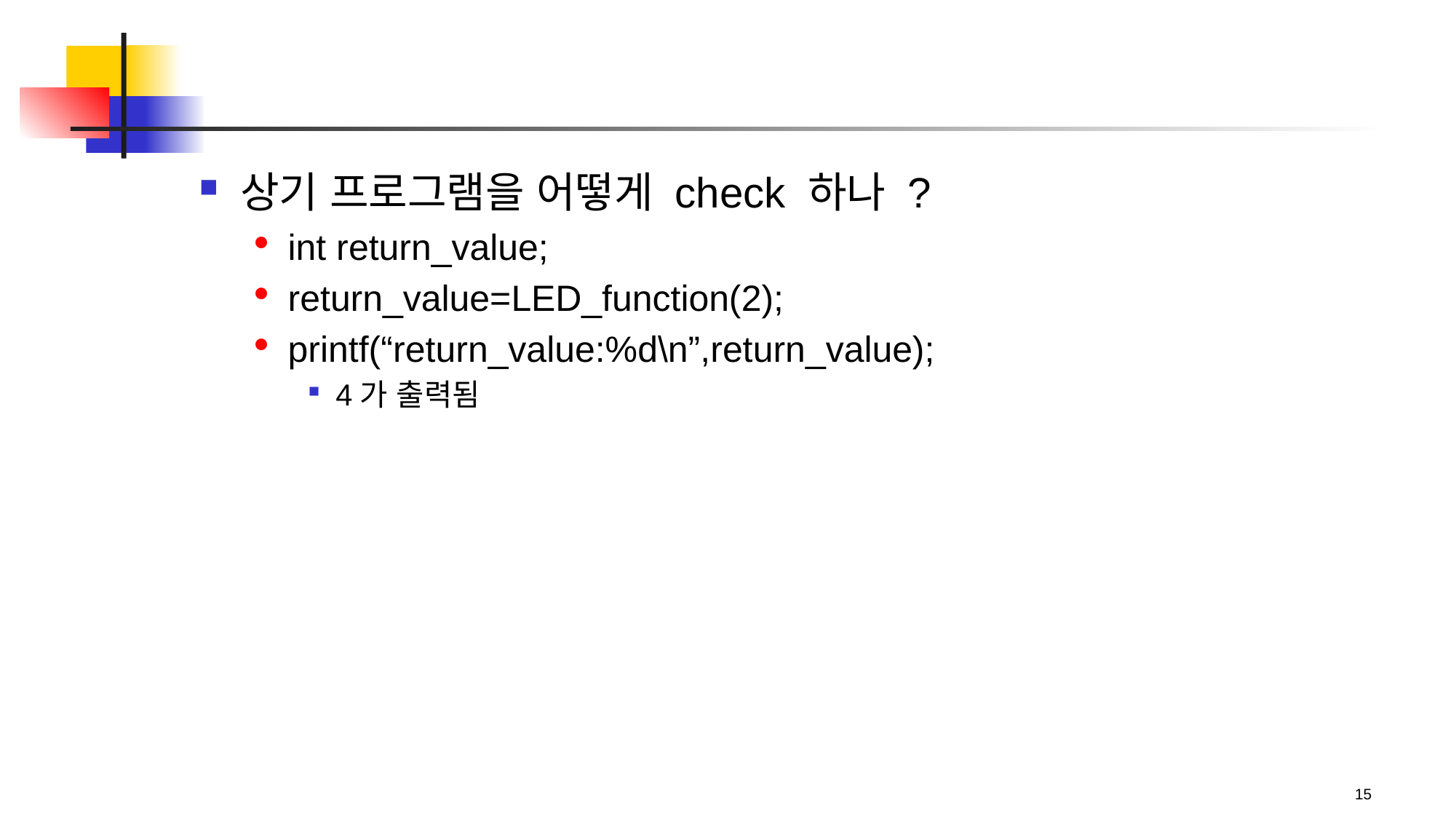

#
상기 프로그램을 어떻게 check 하나 ?
int return_value;
return_value=LED_function(2);
printf(“return_value:%d\n”,return_value);
4가 출력됨
15